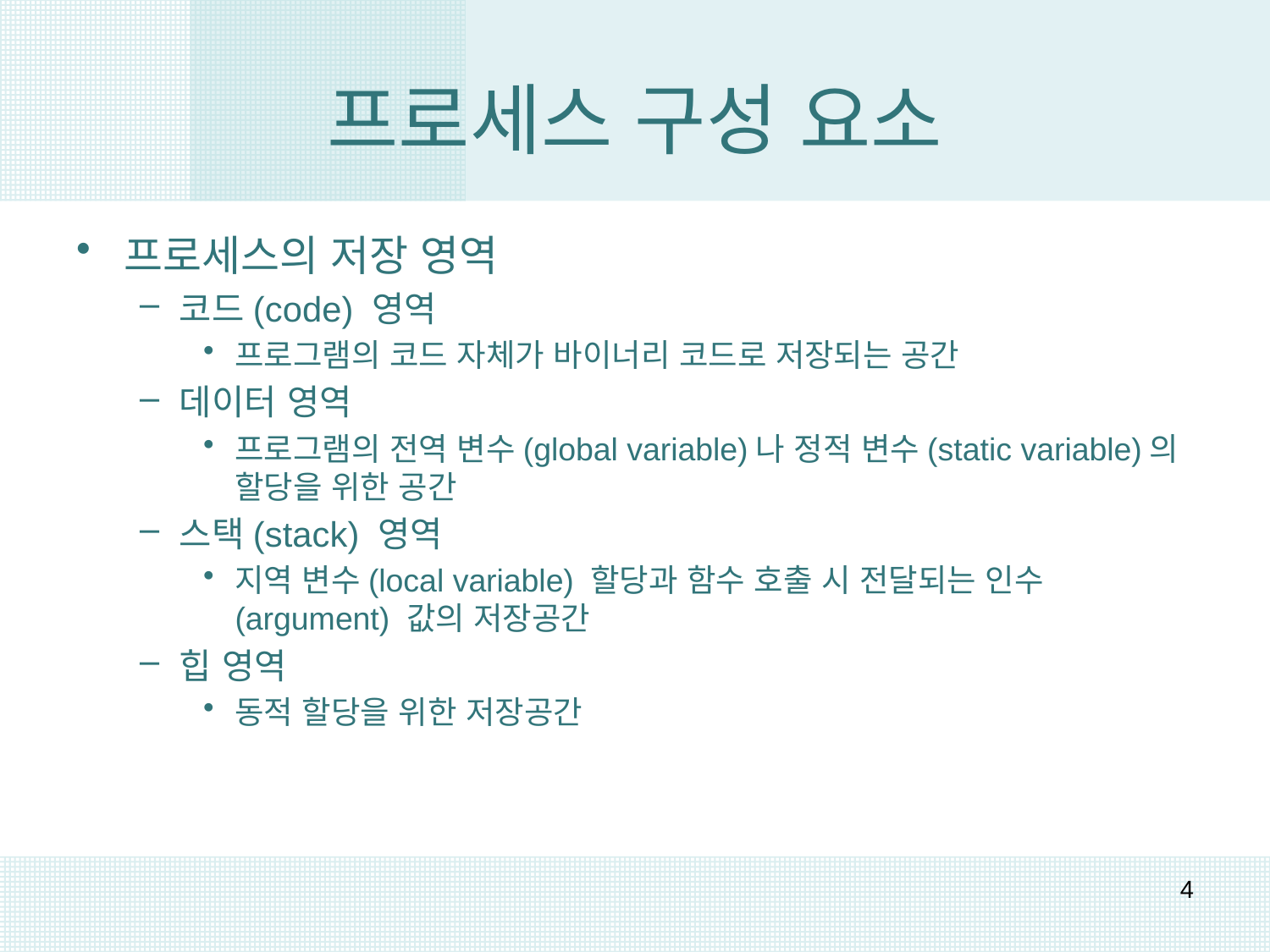

# 프로세스 구성 요소
프로세스의 저장 영역
코드(code) 영역
프로그램의 코드 자체가 바이너리 코드로 저장되는 공간
데이터 영역
프로그램의 전역 변수(global variable)나 정적 변수(static variable)의 할당을 위한 공간
스택(stack) 영역
지역 변수(local variable) 할당과 함수 호출 시 전달되는 인수(argument) 값의 저장공간
힙 영역
동적 할당을 위한 저장공간

4